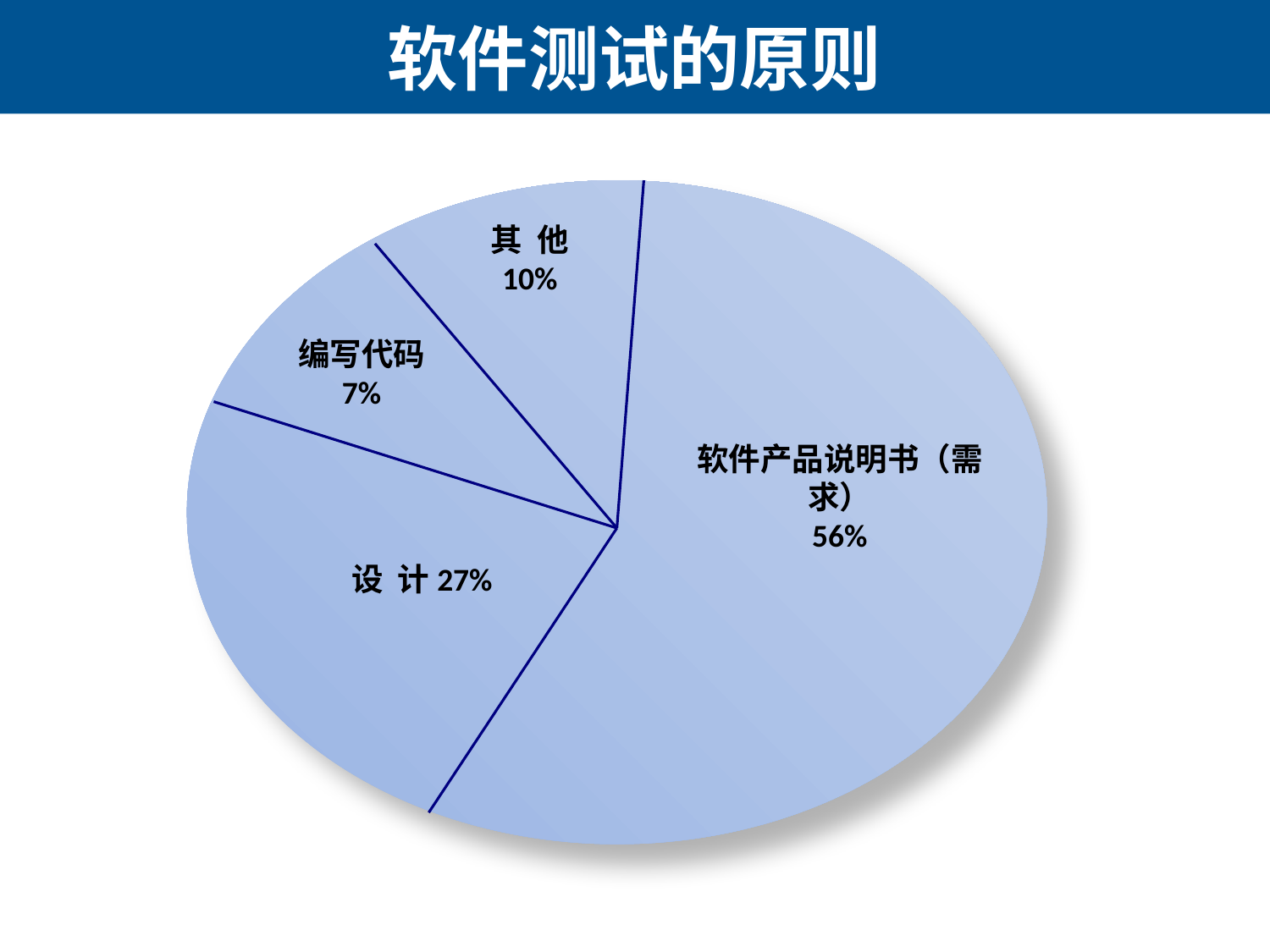

# 软件测试的原则

其  他
10%

编写代码
7%

软件产品说明书（需求）
56%

设  计27%